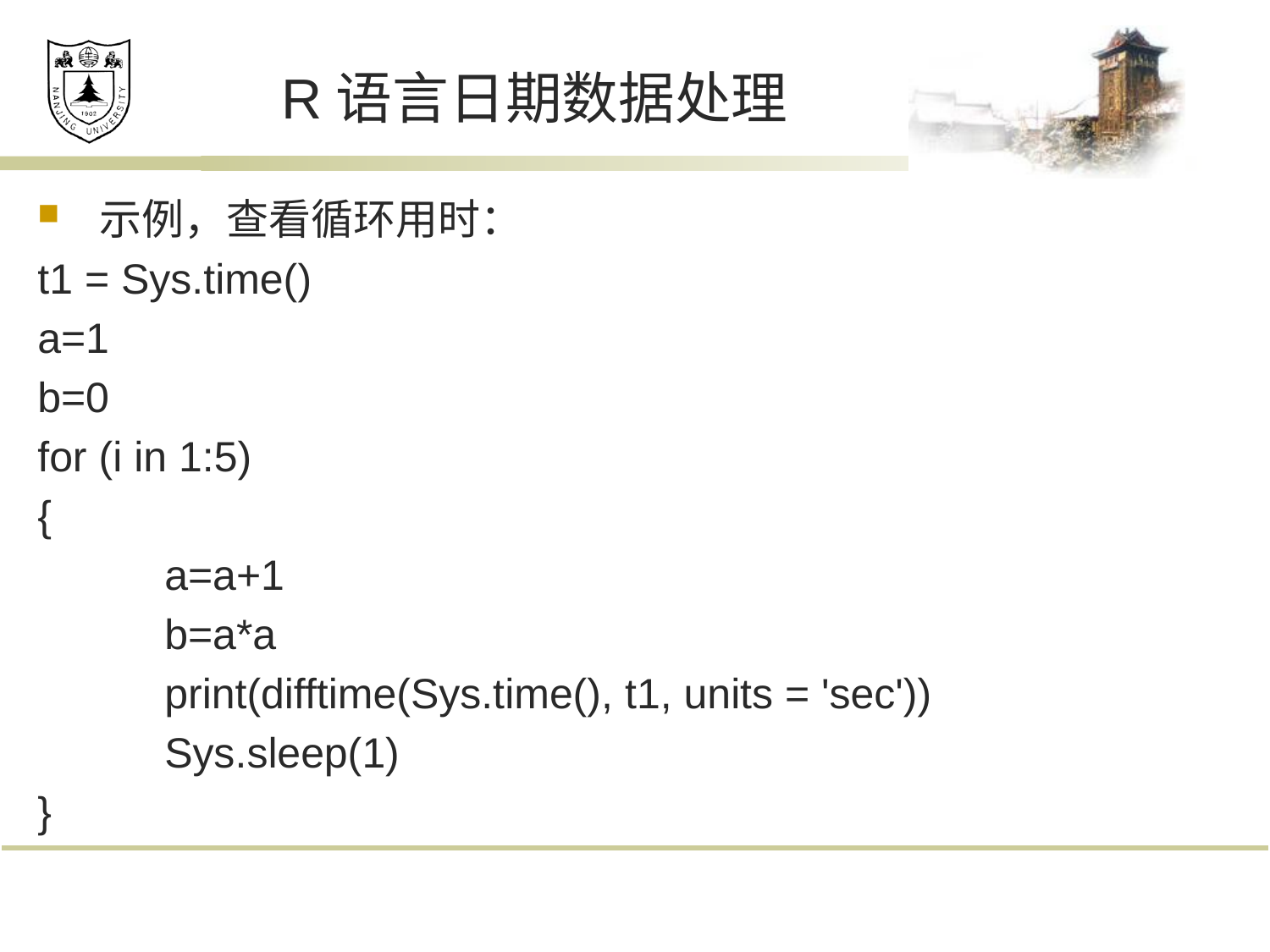

# R语言日期数据处理
示例，查看循环用时：
t1 = Sys.time()
a=1
b=0
for (i in 1:5)
{
	a=a+1
	b=a*a
	print(difftime(Sys.time(), t1, units = 'sec'))
	Sys.sleep(1)
}